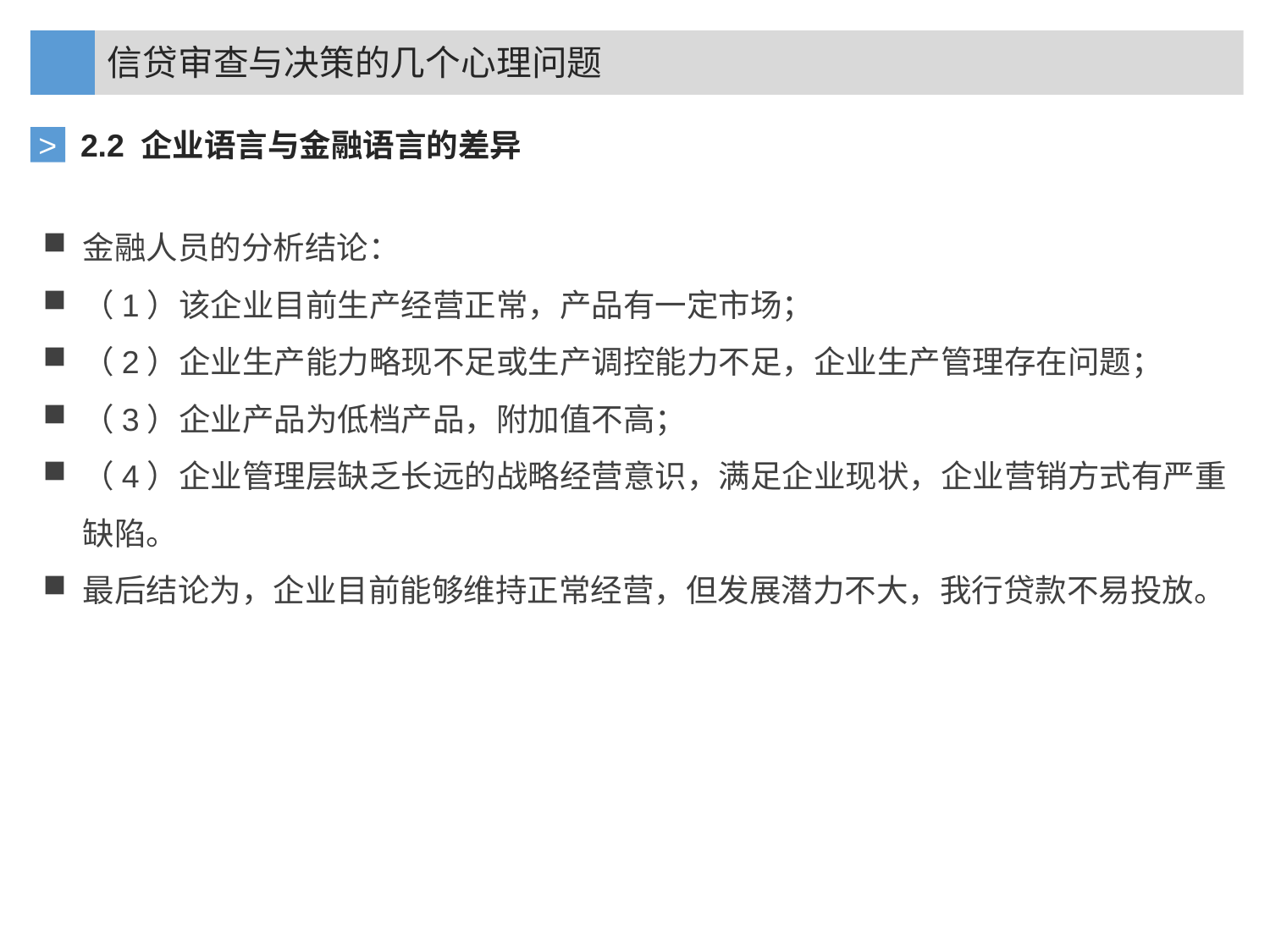

信贷审查与决策的几个心理问题
2.2 企业语言与金融语言的差异
>
金融人员的分析结论：
（1）该企业目前生产经营正常，产品有一定市场；
（2）企业生产能力略现不足或生产调控能力不足，企业生产管理存在问题；
（3）企业产品为低档产品，附加值不高；
（4）企业管理层缺乏长远的战略经营意识，满足企业现状，企业营销方式有严重缺陷。
最后结论为，企业目前能够维持正常经营，但发展潜力不大，我行贷款不易投放。